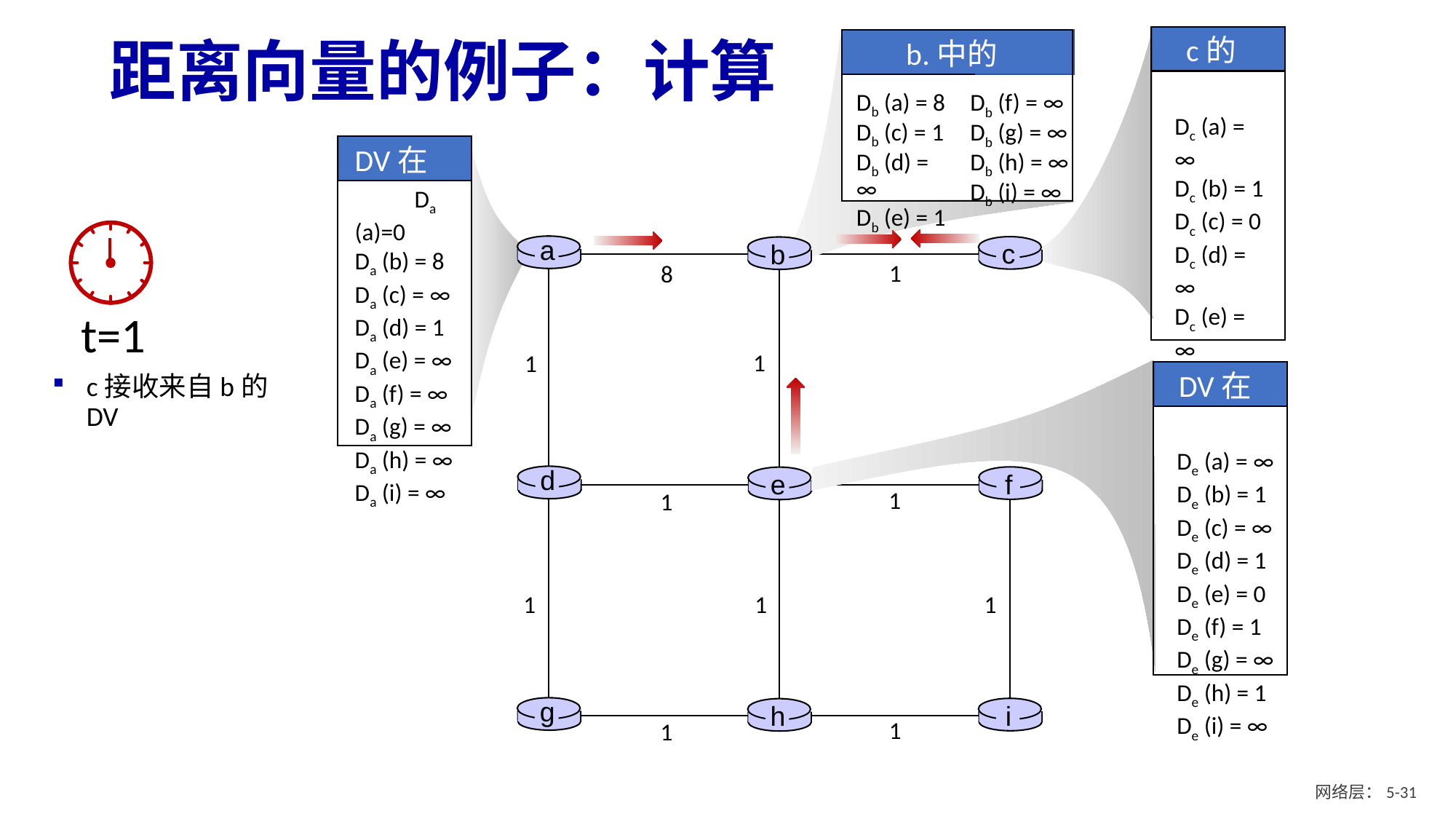

# 距离向量的例子：计算
c的DV：
Dc (a) = ∞
Dc (b) = 1
Dc (c) = 0
Dc (d) = ∞
Dc (e) = ∞
Dc (f) = ∞
Dc (g) = ∞
Dc (h) = ∞
Dc (i) = ∞

b.中的DV：

Db (a) = 8
Db (c) = 1
Db (d) = ∞
Db (e) = 1
Db (f) = ∞
Db (g) = ∞
Db (h) = ∞
Db (i) = ∞

DV在a：Da (a)=0
Da (b) = 8
Da (c) = ∞
Da (d) = 1
Da (e) = ∞
Da (f) = ∞
Da (g) = ∞
Da (h) = ∞
Da (i) = ∞

t=1
a

c

b

1
8

1
1

DV在e：
De (a) = ∞
De (b) = 1
De (c) = ∞
De (d) = 1
De (e) = 0
De (f) = 1
De (g) = ∞
De (h) = 1
De (i) = ∞

c接收来自b的DV

d

f

e

1
1
1
1
1
g

i

h

1
1
网络层：5-31